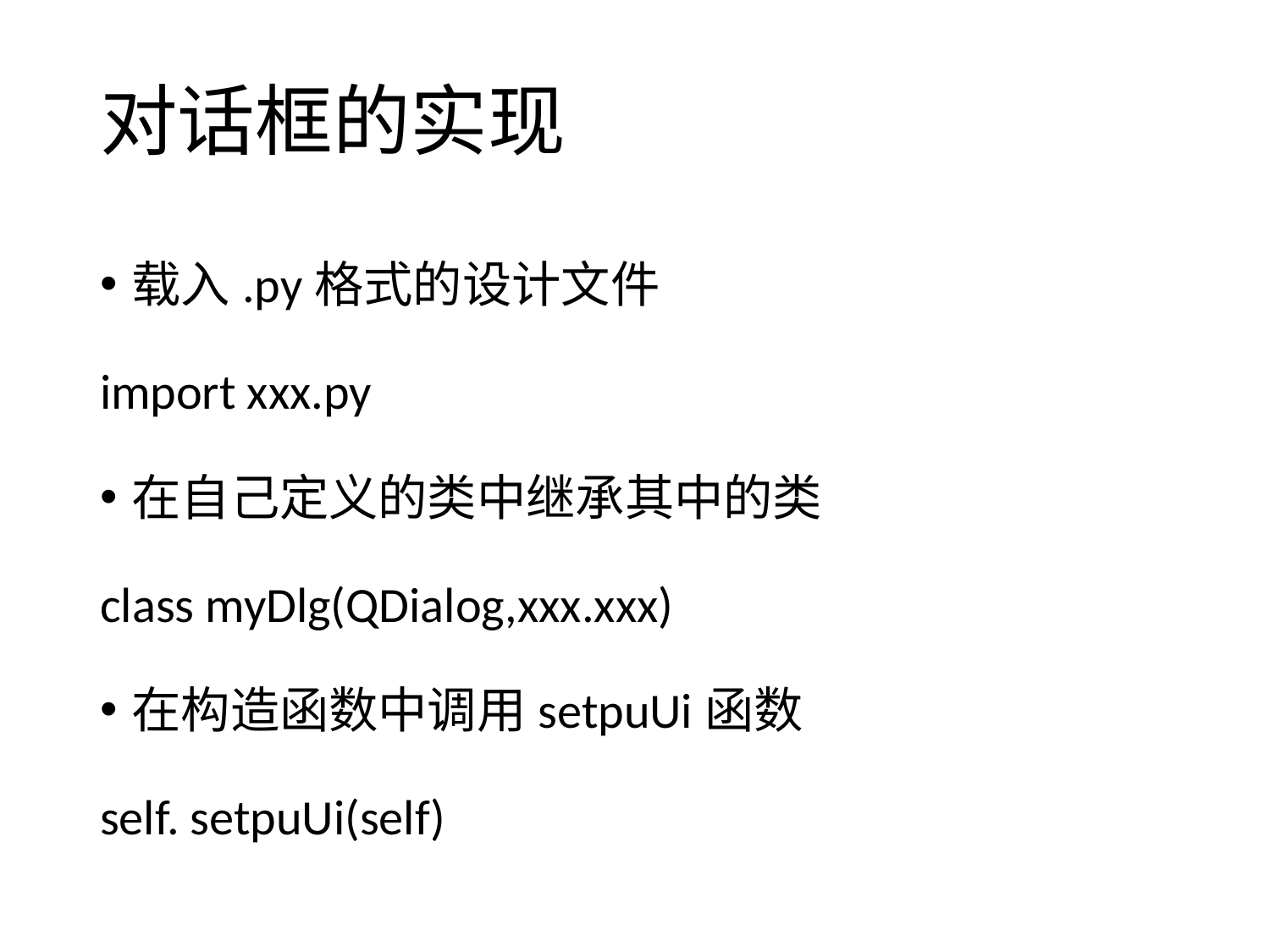

# 对话框的实现
载入.py格式的设计文件
import xxx.py
在自己定义的类中继承其中的类
class myDlg(QDialog,xxx.xxx)
在构造函数中调用setpuUi函数
self. setpuUi(self)